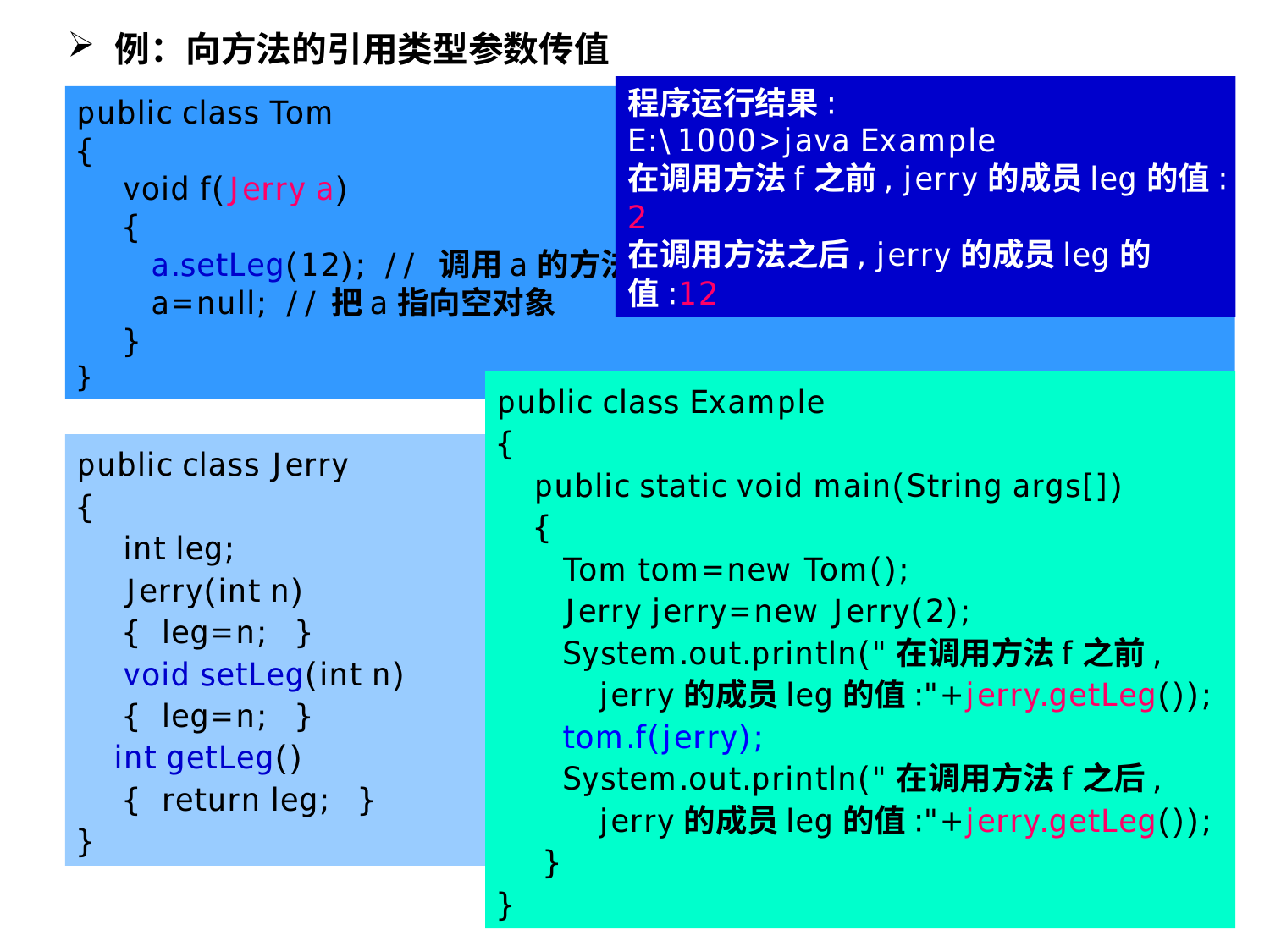

例：向方法的引用类型参数传值
程序运行结果:
E:\1000>java Example
在调用方法f之前, jerry的成员leg的值:2
在调用方法之后, jerry的成员leg的值:12
public class Tom
{
     void f(Jerry a)
     {
        a.setLeg(12);  // 调用a的方法setLeg
        a=null;  //把a指向空对象
     }
}
public class Example
{
    public static void main(String args[])
    {
       Tom tom=new Tom();
       Jerry jerry=new Jerry(2);
       System.out.println("在调用方法f之前,
           jerry的成员leg的值:"+jerry.getLeg());
       tom.f(jerry);
       System.out.println("在调用方法f之后,
           jerry的成员leg的值:"+jerry.getLeg());
     }
}
public class Jerry
{
     int leg;
     Jerry(int n)
     {  leg=n;   }
     void setLeg(int n)
     {  leg=n;   }
    int getLeg()
     {  return leg;   }
}